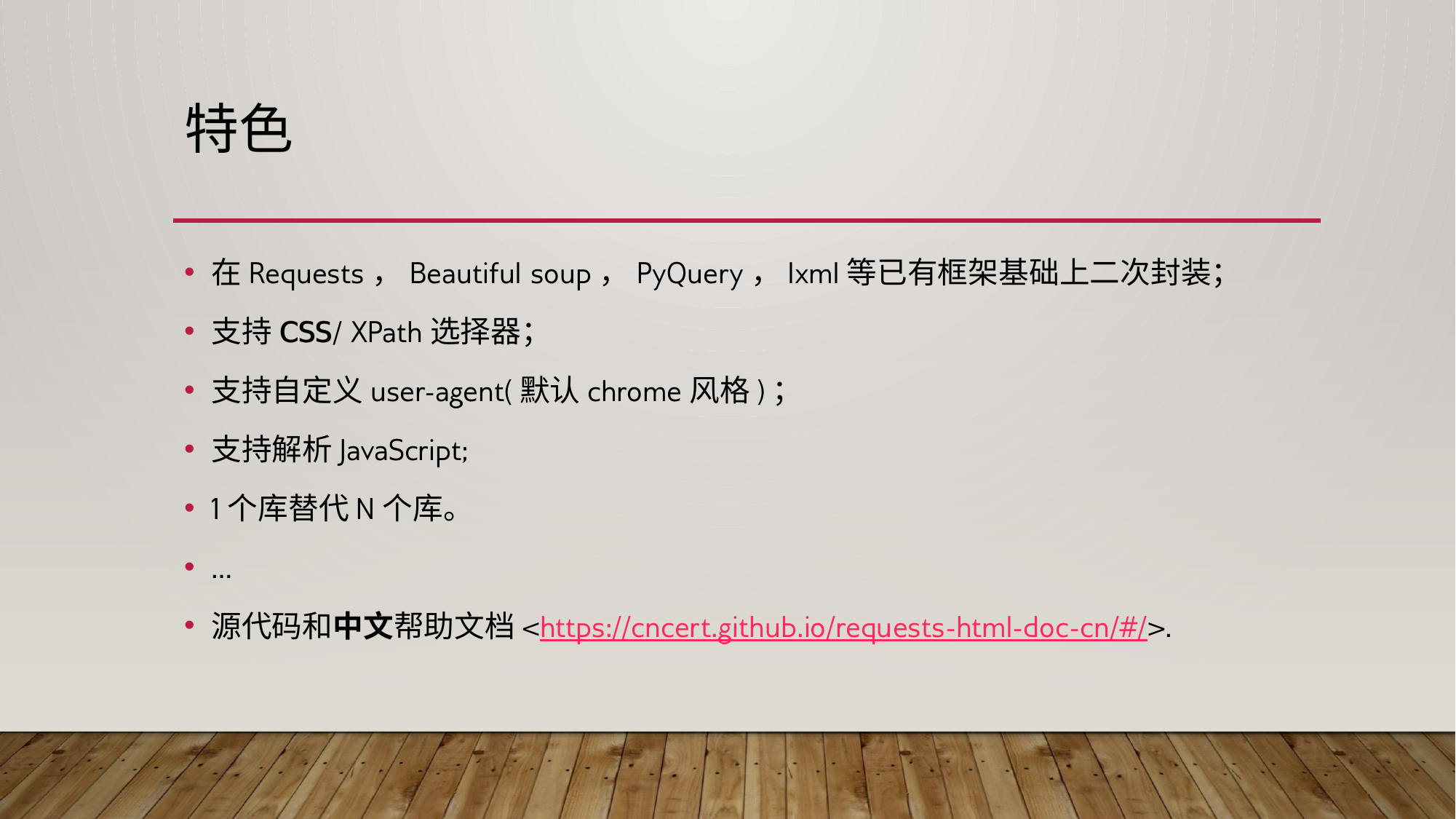

# 特色
在Requests，Beautiful soup，PyQuery，lxml等已有框架基础上二次封装；
支持CSS/ XPath选择器；
支持自定义user-agent(默认chrome风格)；
支持解析JavaScript;
1个库替代N个库。
…
源代码和中文帮助文档<https://cncert.github.io/requests-html-doc-cn/#/>.